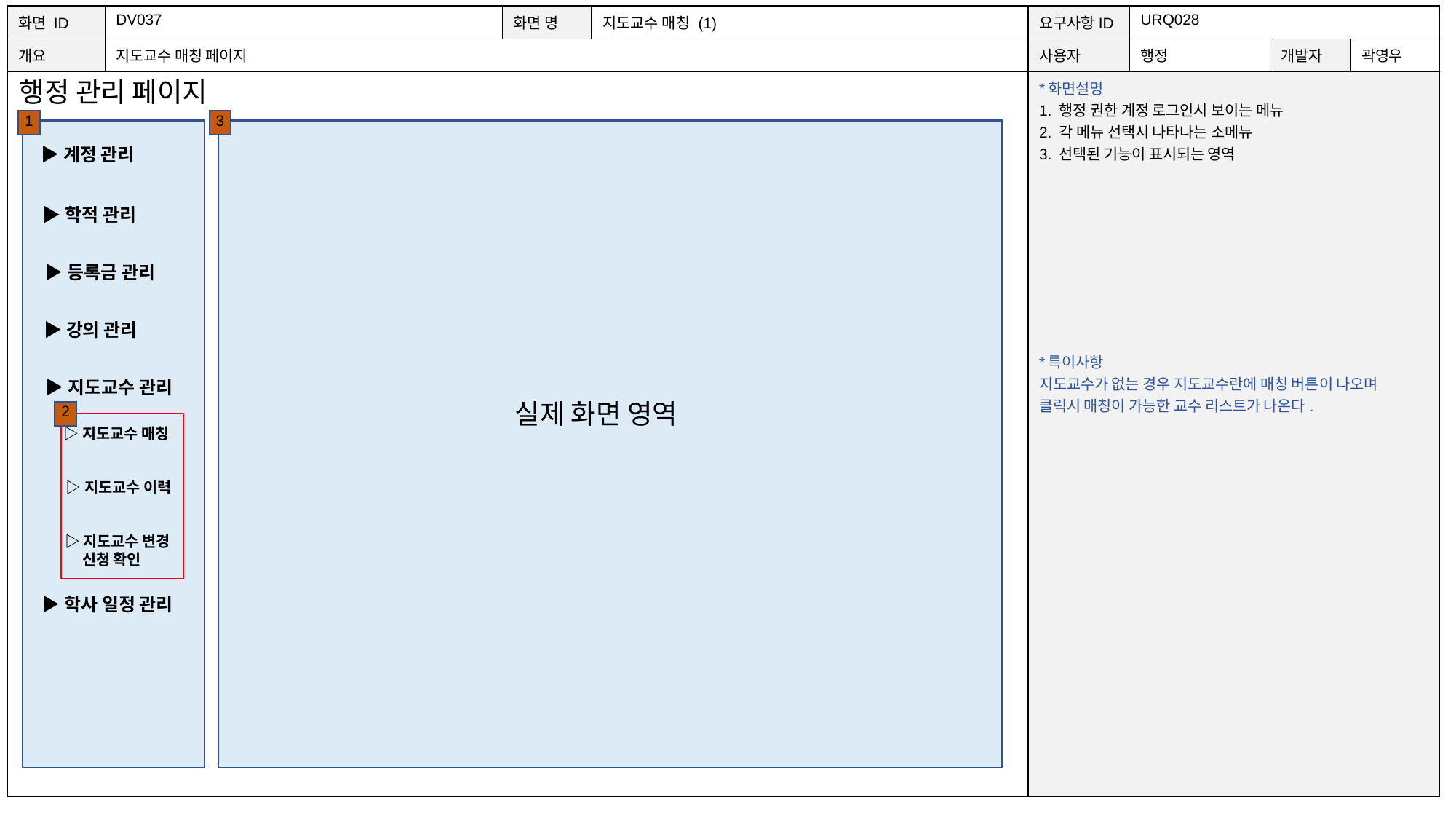

| 화면 ID | DV037 | 화면 명 | 지도교수 매칭 (1) | 요구사항ID | URQ028 |  |  |
| --- | --- | --- | --- | --- | --- | --- | --- |
| 개요 | 지도교수 매칭 페이지 |  |  | 사용자 | 행정 | 개발자 | 곽영우 |
|  |  |  |  | \*화면설명 1. 행정 권한 계정 로그인시 보이는 메뉴 2. 각 메뉴 선택시 나타나는 소메뉴 3. 선택된 기능이 표시되는 영역 \*특이사항 지도교수가 없는 경우 지도교수란에 매칭 버튼이 나오며 클릭시 매칭이 가능한 교수 리스트가 나온다. |  |  |  |

행정 관리 페이지
1
3

▶계정 관리

▶학적 관리
▶등록금 관리
▶강의 관리
▶지도교수 관리
실제 화면 영역
2

▷지도교수 매칭
▷지도교수 이력
▷지도교수 변경
    신청 확인
▶학사 일정 관리